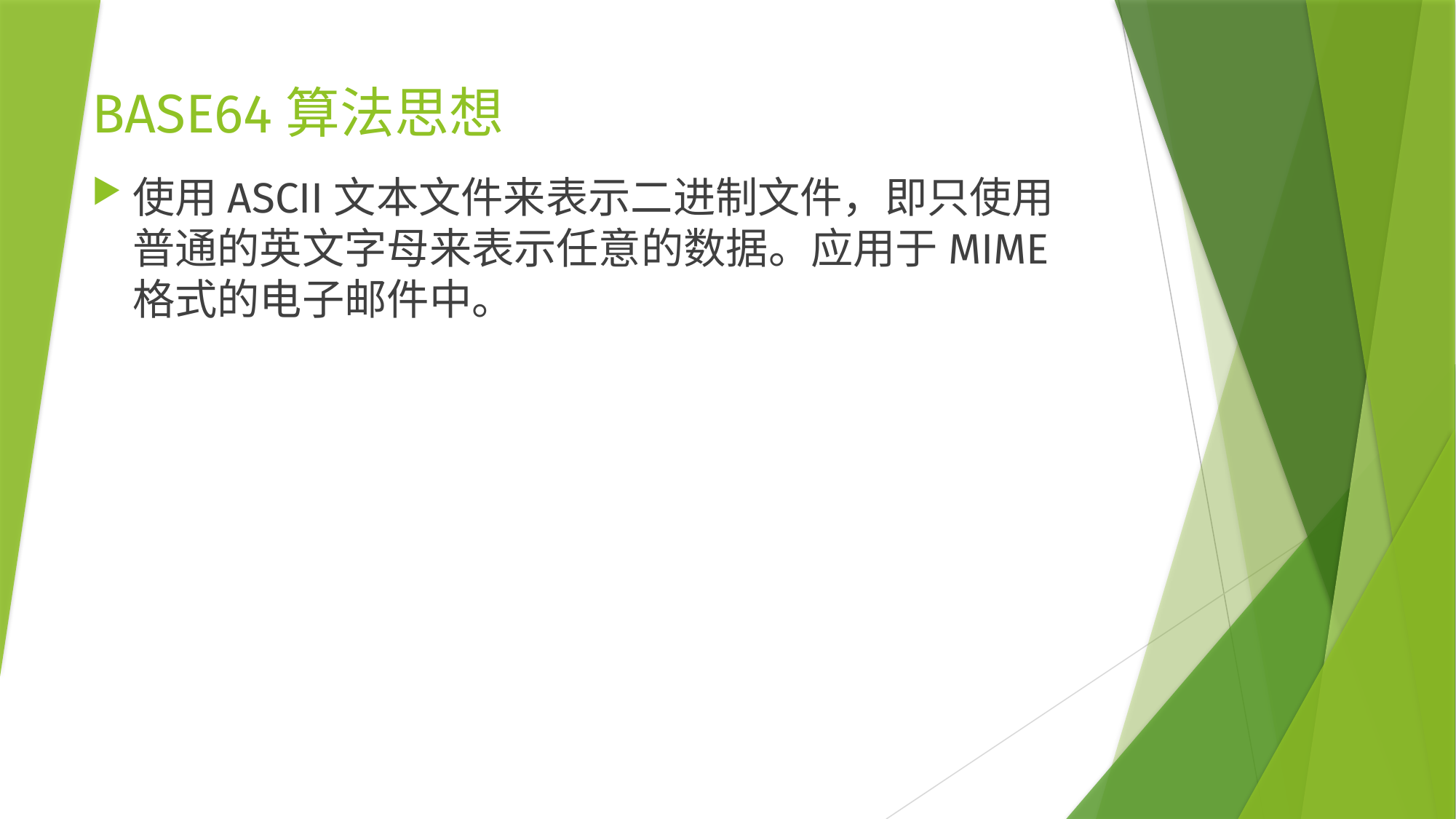

BASE64算法思想
使用ASCII文本文件来表示二进制文件，即只使用普通的英文字母来表示任意的数据。应用于MIME格式的电子邮件中。